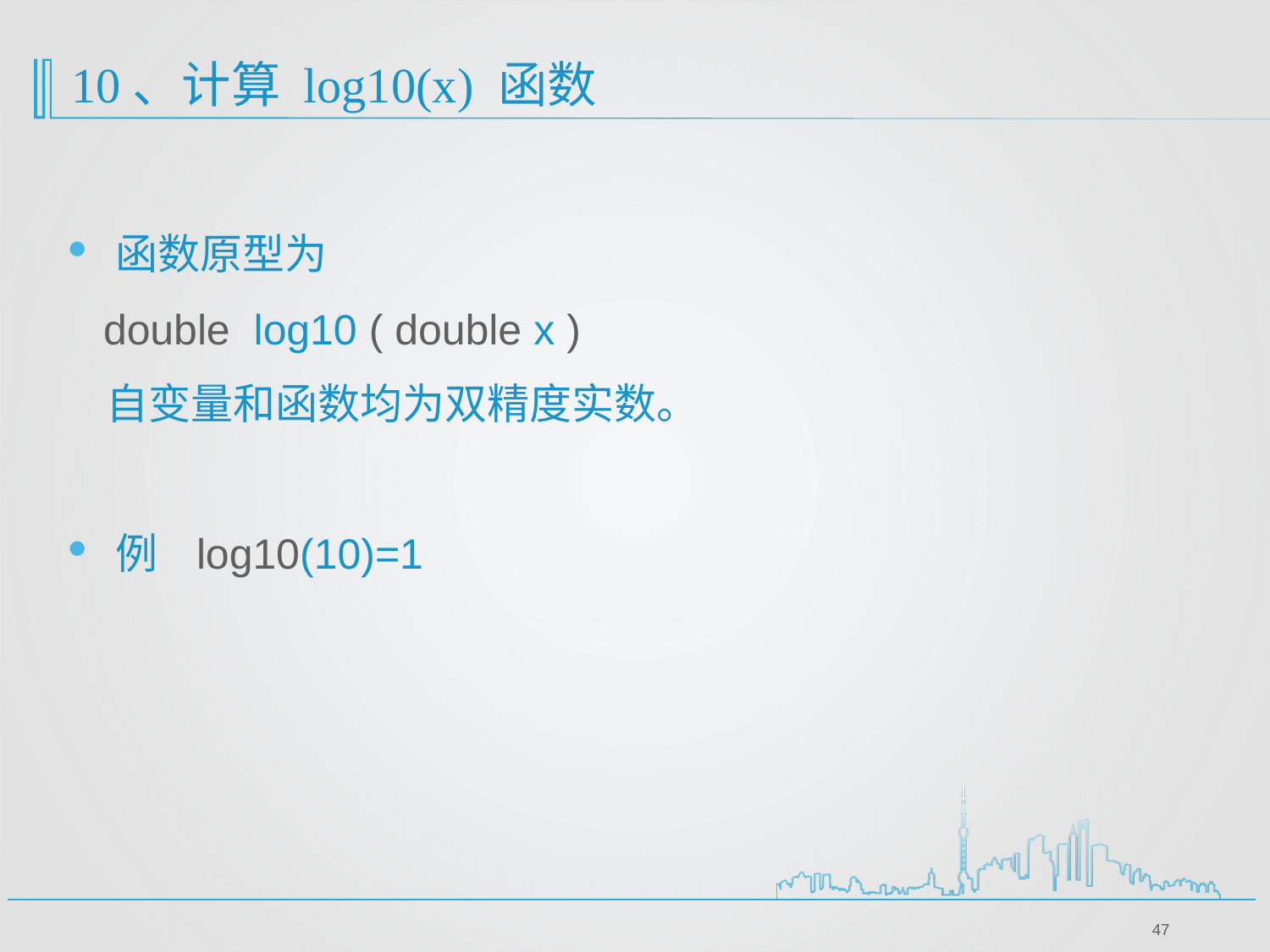

10、计算 log10(x) 函数
函数原型为
   double  log10 ( double x )
   自变量和函数均为双精度实数。

例   log10(10)=1

47